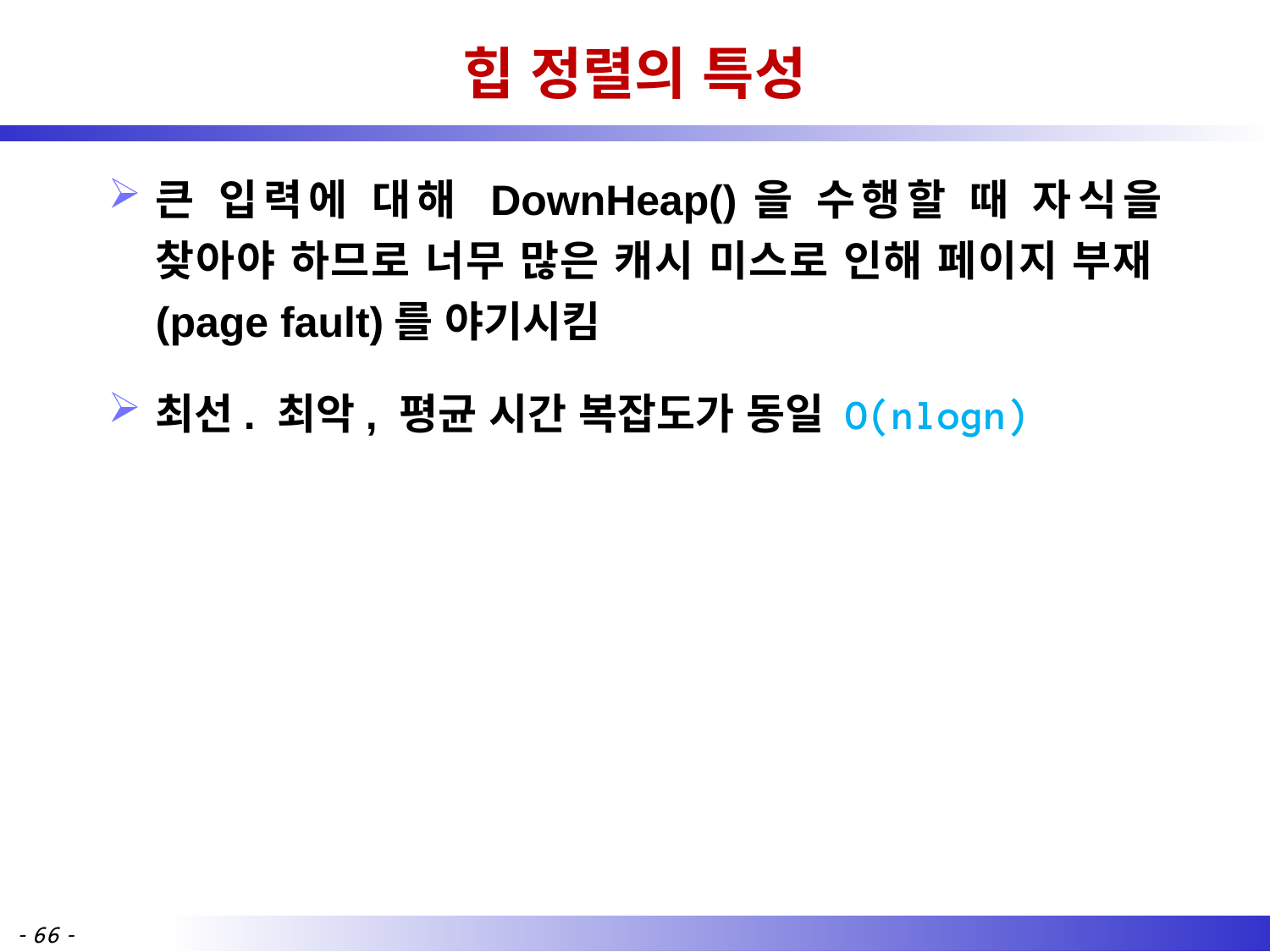

# 힙 정렬의 특성
큰 입력에 대해 DownHeap()을 수행할 때 자식을 찾아야 하므로 너무 많은 캐시 미스로 인해 페이지 부재(page fault)를 야기시킴
최선. 최악, 평균 시간 복잡도가 동일 O(nlogn)
- 66 -